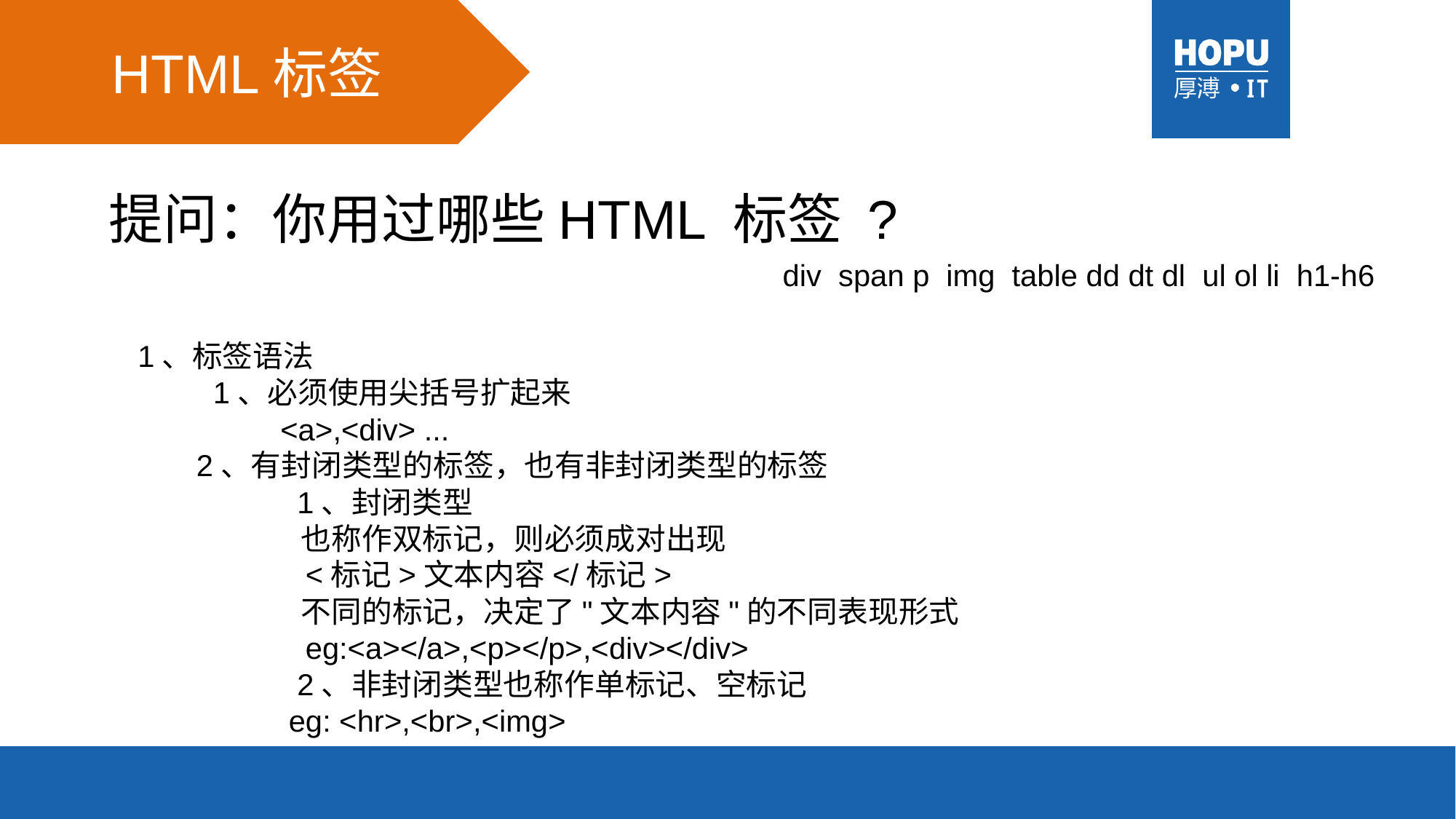

HTML标签
提问：你用过哪些HTML 标签 ?
div  span p  img  table dd dt dl  ul ol li  h1-h6

1、标签语法
         1、必须使用尖括号扩起来
	    <a>,<div> ...
       2、有封闭类型的标签，也有非封闭类型的标签
	      1、封闭类型
	       也称作双标记，则必须成对出现
	       <标记>文本内容</标记>
	       不同的标记，决定了"文本内容"的不同表现形式
	       eg:<a></a>,<p></p>,<div></div>
	      2、非封闭类型也称作单标记、空标记
	     eg: <hr>,<br>,<img>